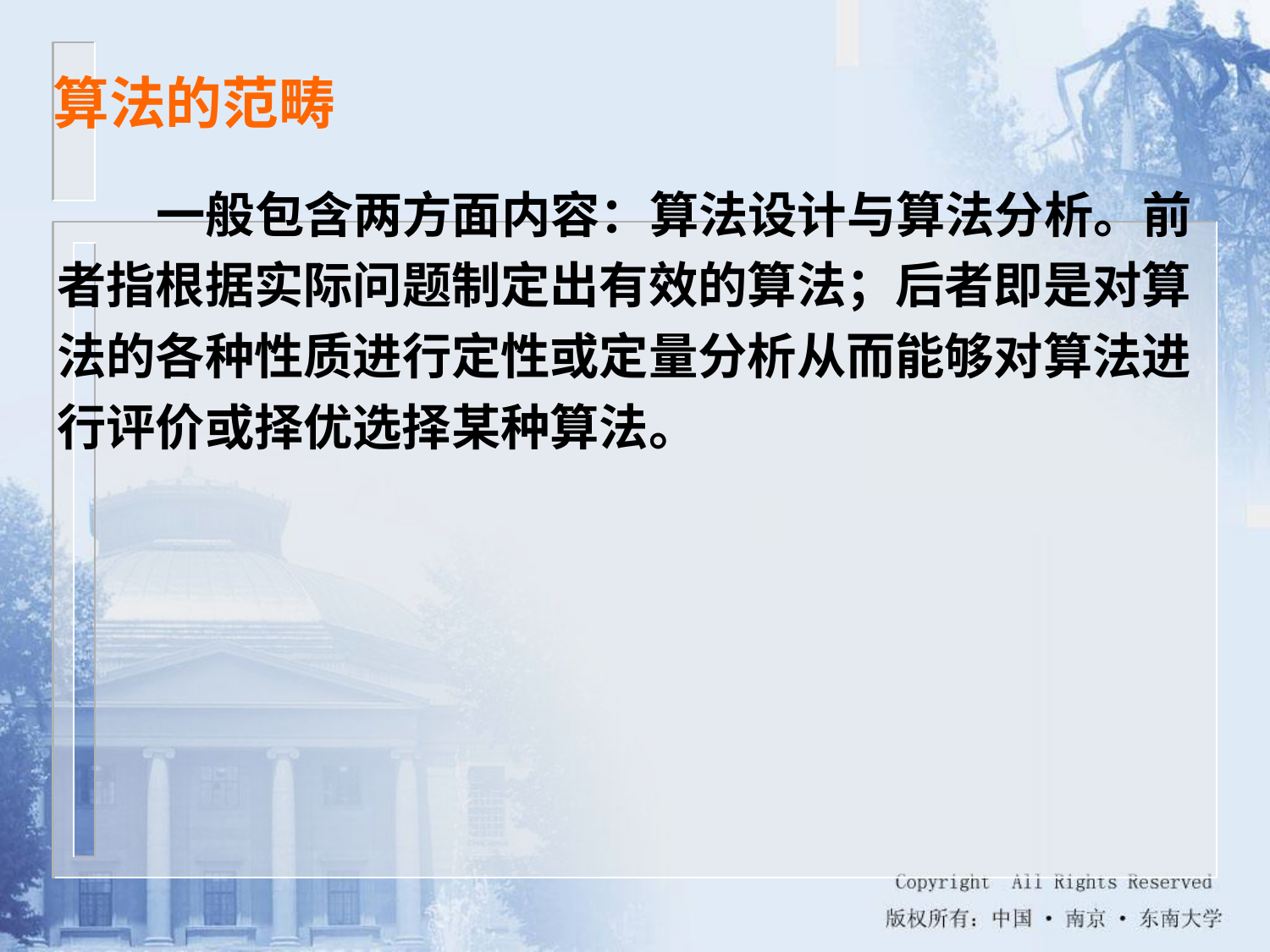

算法的范畴
一般包含两方面内容：算法设计与算法分析。前者指根据实际问题制定出有效的算法；后者即是对算法的各种性质进行定性或定量分析从而能够对算法进行评价或择优选择某种算法。